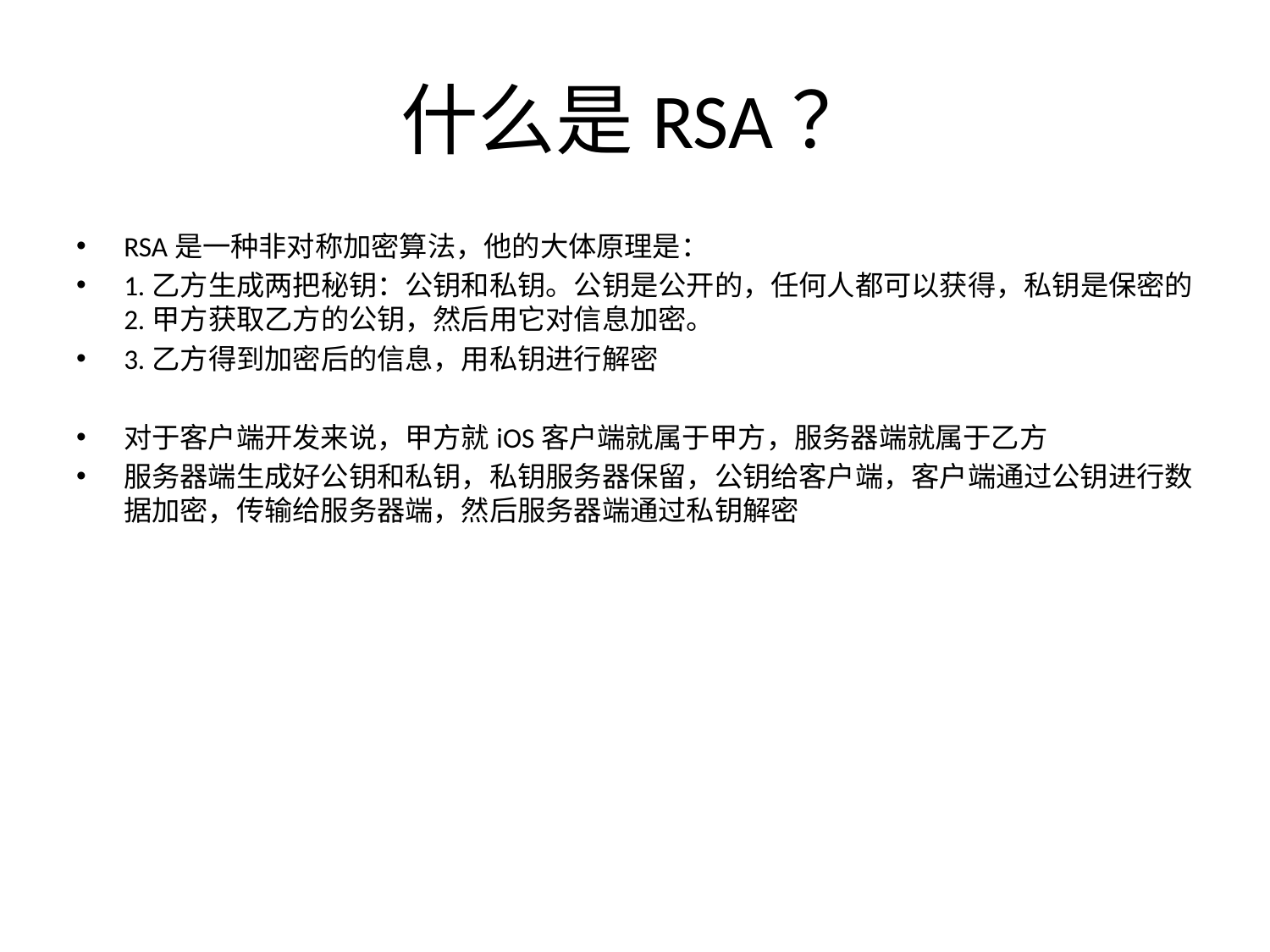

# 什么是RSA？
RSA是一种非对称加密算法，他的大体原理是：
1.乙方生成两把秘钥：公钥和私钥。公钥是公开的，任何人都可以获得，私钥是保密的2.甲方获取乙方的公钥，然后用它对信息加密。
3.乙方得到加密后的信息，用私钥进行解密

对于客户端开发来说，甲方就iOS客户端就属于甲方，服务器端就属于乙方
服务器端生成好公钥和私钥，私钥服务器保留，公钥给客户端，客户端通过公钥进行数据加密，传输给服务器端，然后服务器端通过私钥解密